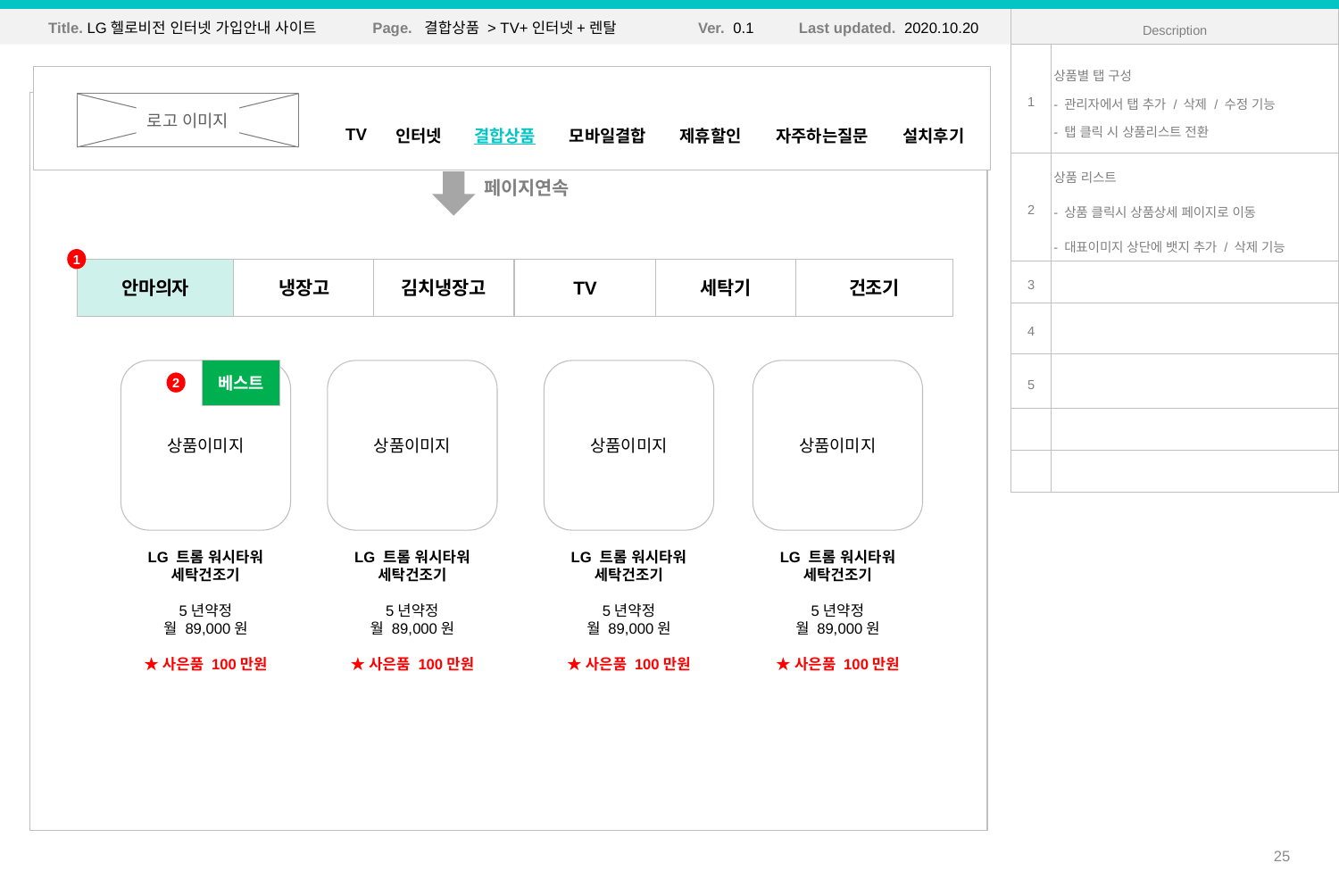

Title. LG헬로비전 인터넷 가입안내 사이트
Page.  결합상품 > TV+인터넷+렌탈
Ver.  0.1
Last updated.  2020.10.20

| Description |  |
| --- | --- |
| 1 | 상품별 탭 구성 - 관리자에서 탭 추가 / 삭제 / 수정 기능 - 탭 클릭 시 상품리스트 전환 |
| 2 | 상품 리스트 - 상품 클릭시 상품상세 페이지로 이동 - 대표이미지 상단에 뱃지 추가 / 삭제 기능 |
| 3 |  |
| 4 |  |
| 5 |  |
|  |  |
|  |  |

로고 이미지
TV
인터넷
결합상품
모바일결합
제휴할인
자주하는질문
설치후기

페이지연속

1
안마의자
냉장고
김치냉장고
TV
세탁기
건조기
상품이미지
LG 트롬 워시타워
세탁건조기

5년약정
월 89,000원

★사은품 100만원
베스트
상품이미지
LG 트롬 워시타워
세탁건조기

5년약정
월 89,000원

★사은품 100만원
상품이미지
LG 트롬 워시타워
세탁건조기

5년약정
월 89,000원

★사은품 100만원
상품이미지
LG 트롬 워시타워
세탁건조기

5년약정
월 89,000원

★사은품 100만원
2
25